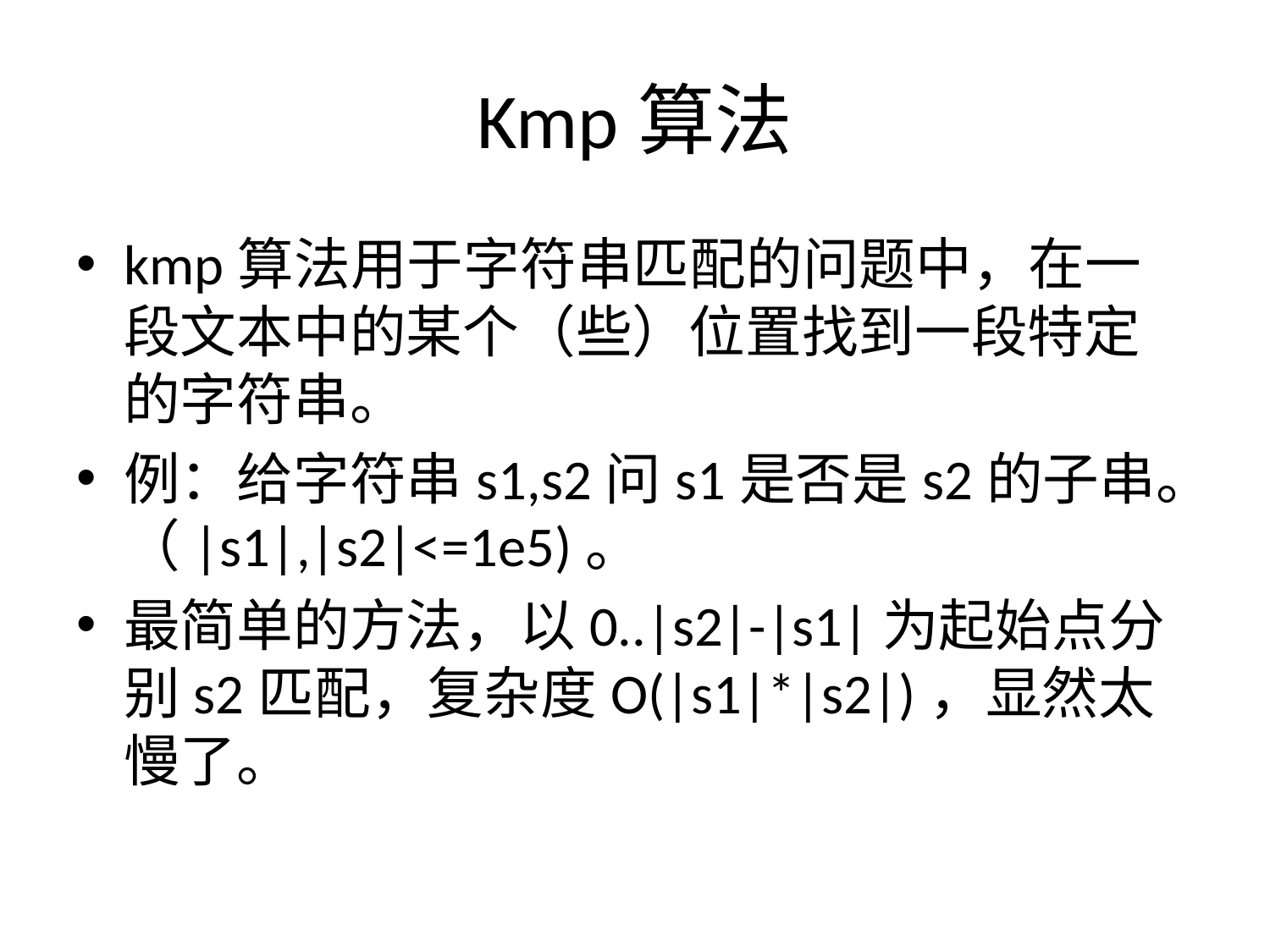

# Kmp算法
kmp算法用于字符串匹配的问题中，在一段文本中的某个（些）位置找到一段特定的字符串。
例：给字符串s1,s2问s1是否是s2的子串。（|s1|,|s2|<=1e5)。
最简单的方法，以0..|s2|-|s1|为起始点分别s2匹配，复杂度O(|s1|*|s2|)，显然太慢了。